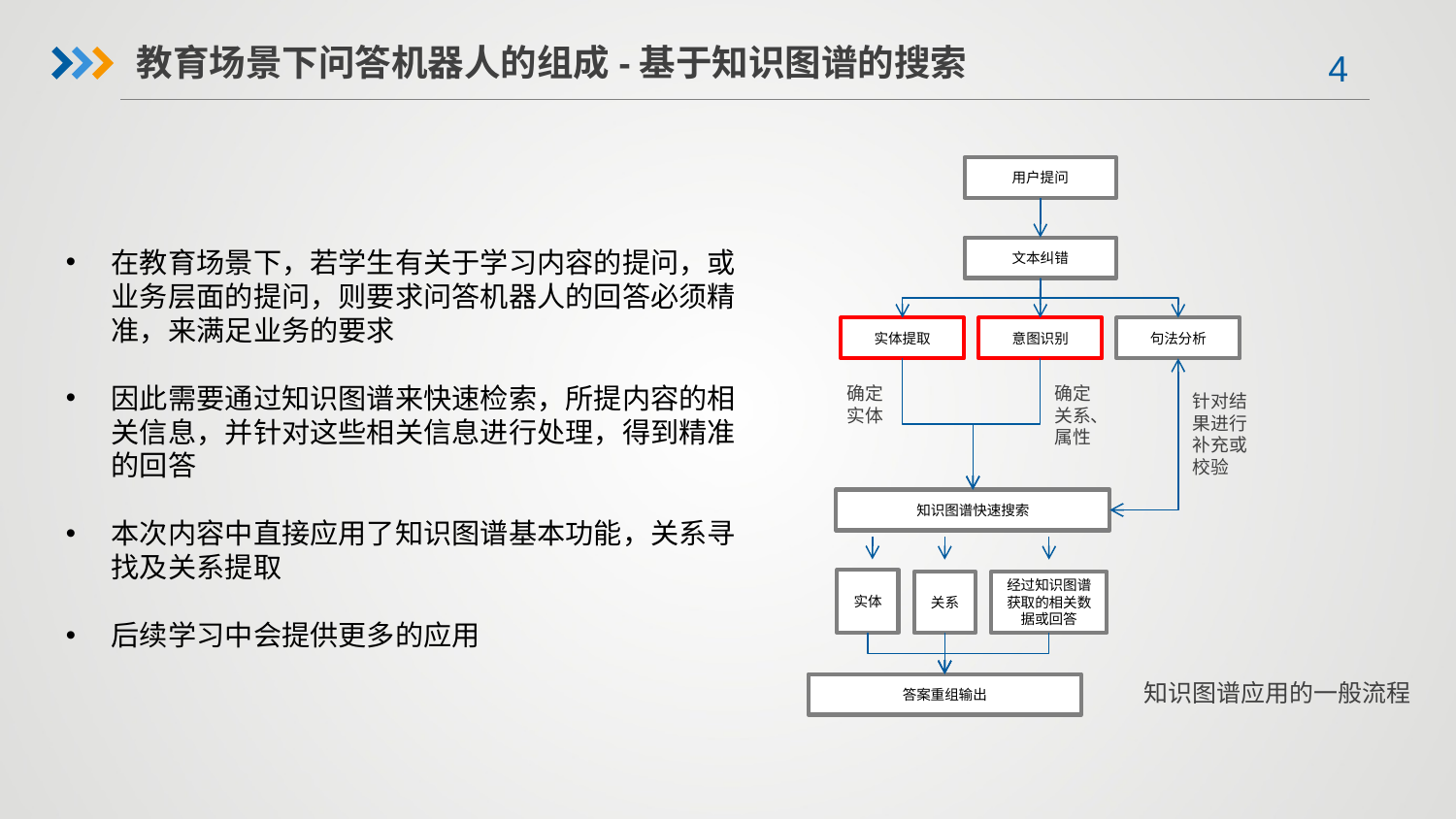

教育场景下问答机器人的组成-基于知识图谱的搜索
用户提问
文本纠错
实体提取
意图识别
句法分析
确定实体
确定关系、属性
针对结果进行补充或校验
知识图谱快速搜索
实体
关系
经过知识图谱获取的相关数据或回答
答案重组输出
在教育场景下，若学生有关于学习内容的提问，或业务层面的提问，则要求问答机器人的回答必须精准，来满足业务的要求

因此需要通过知识图谱来快速检索，所提内容的相关信息，并针对这些相关信息进行处理，得到精准的回答

本次内容中直接应用了知识图谱基本功能，关系寻找及关系提取

后续学习中会提供更多的应用
知识图谱应用的一般流程